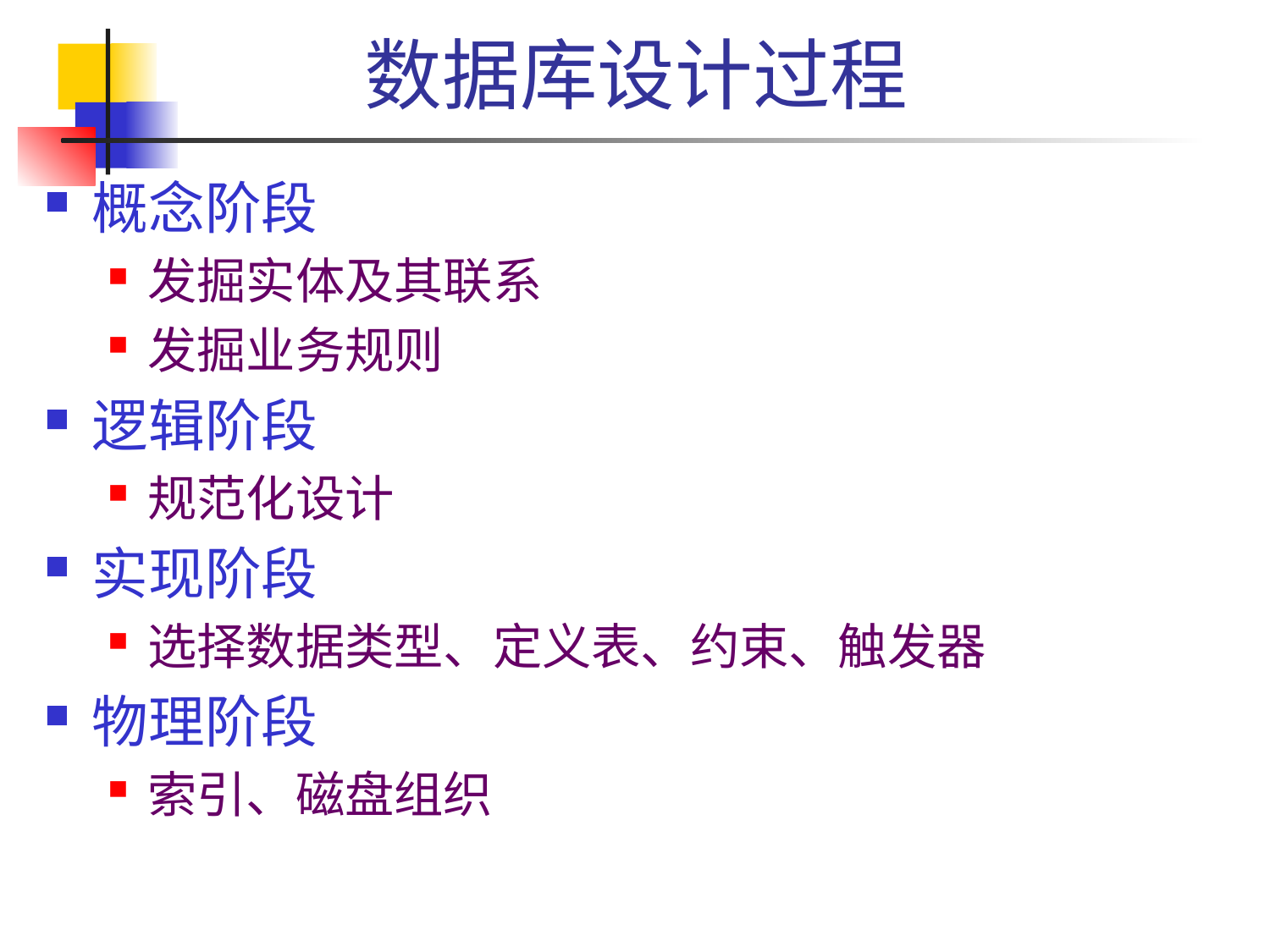

# 数据库设计过程
概念阶段
发掘实体及其联系
发掘业务规则
逻辑阶段
规范化设计
实现阶段
选择数据类型、定义表、约束、触发器
物理阶段
索引、磁盘组织